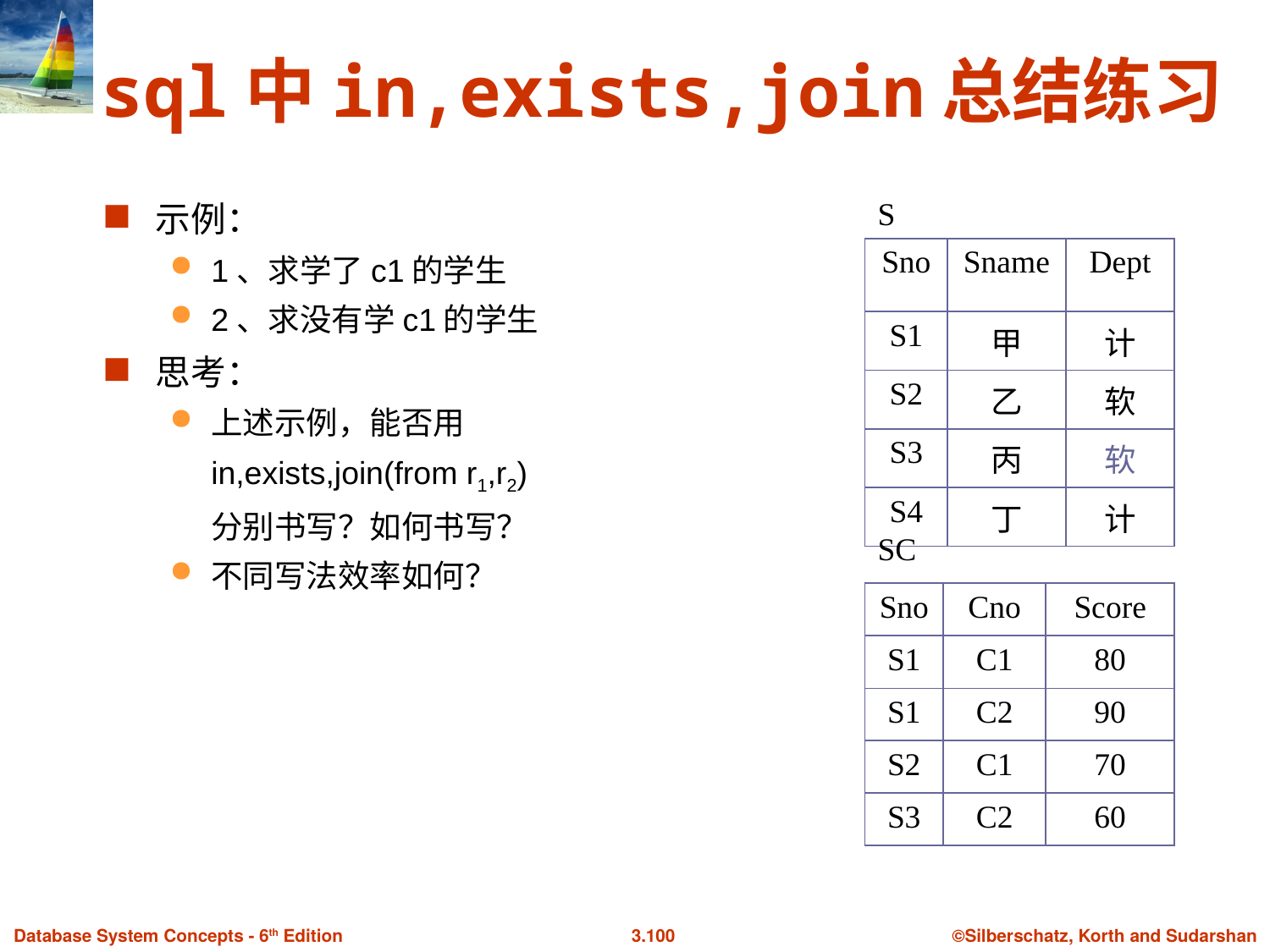

# sql中in,exists,join总结练习
示例：
1、求学了c1的学生
2、求没有学c1的学生
思考：
上述示例，能否用
	in,exists,join(from r1,r2)
	分别书写？如何书写？
不同写法效率如何？
| S |  |  |
| --- | --- | --- |
| Sno | Sname | Dept |
| S1 | 甲 | 计 |
| S2 | 乙 | 软 |
| S3 | 丙 | 软 |
| S4 | 丁 | 计 |
| SC |  |  |
| --- | --- | --- |
| Sno | Cno | Score |
| S1 | C1 | 80 |
| S1 | C2 | 90 |
| S2 | C1 | 70 |
| S3 | C2 | 60 |